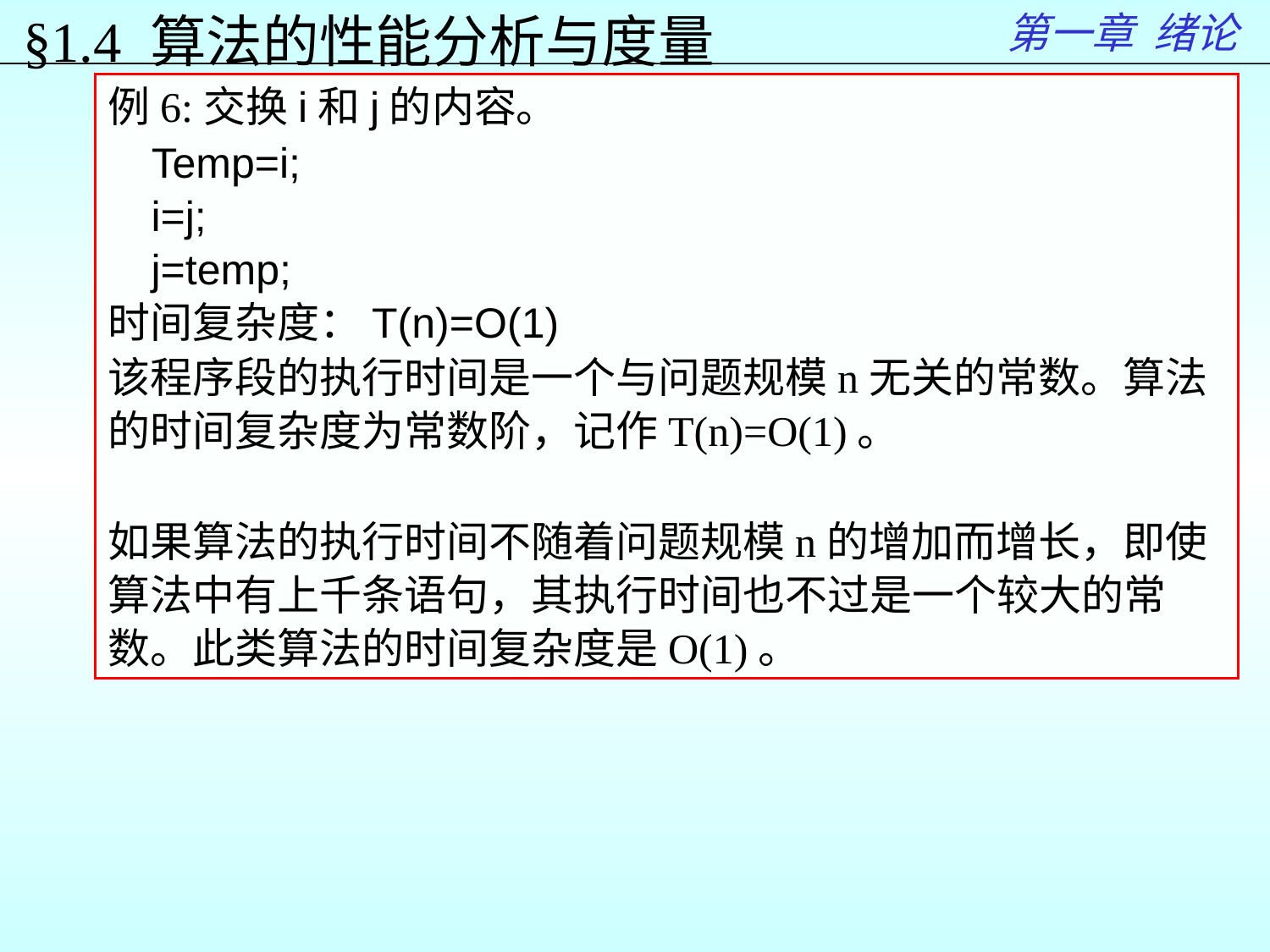

第一章  绪论

§1.4 算法的性能分析与度量
例6:交换i和j的内容。
    Temp=i;
    i=j;
    j=temp;
时间复杂度：T(n)=O(1)
该程序段的执行时间是一个与问题规模n无关的常数。算法的时间复杂度为常数阶，记作T(n)=O(1)。

如果算法的执行时间不随着问题规模n的增加而增长，即使算法中有上千条语句，其执行时间也不过是一个较大的常数。此类算法的时间复杂度是O(1)。